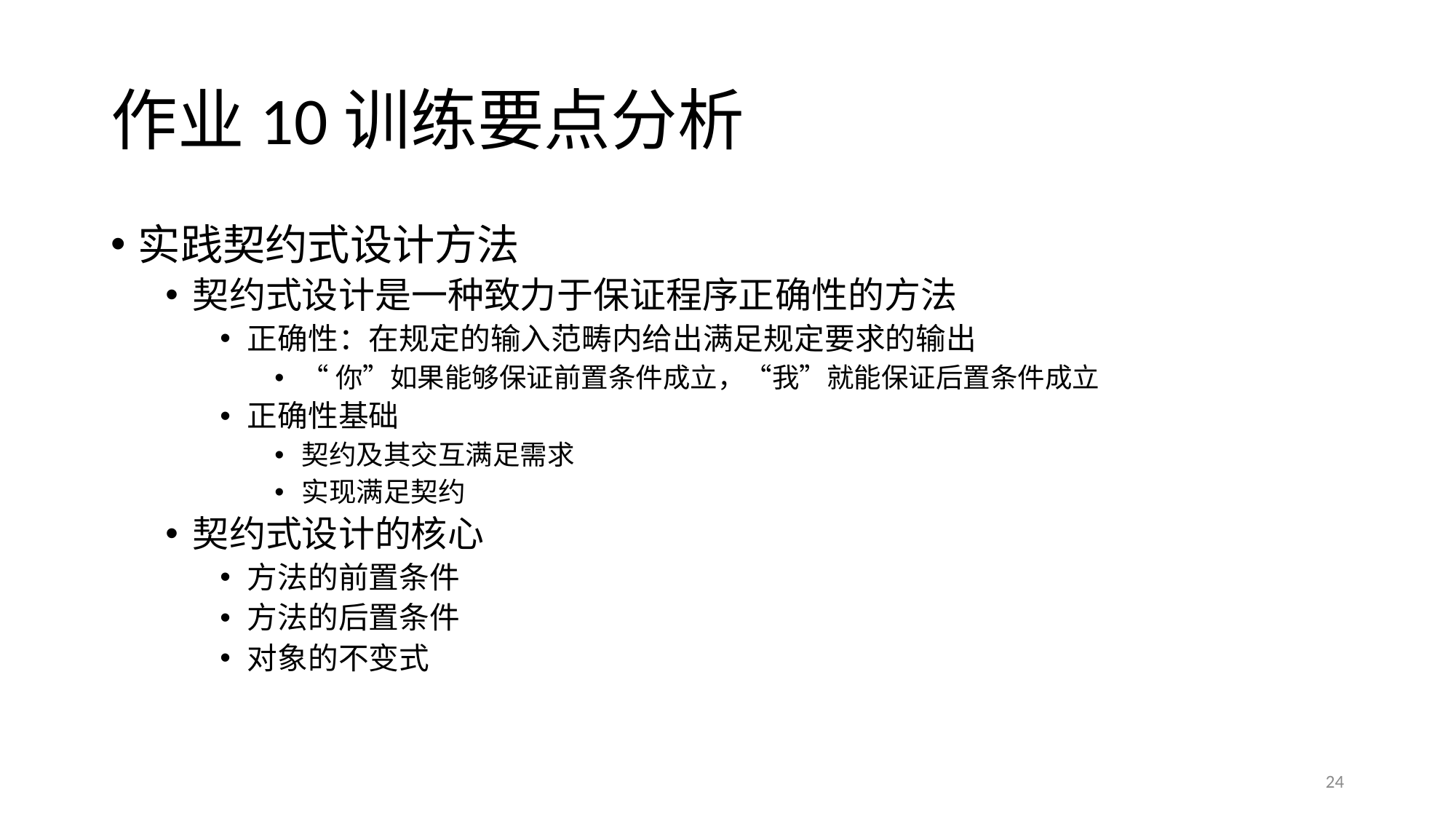

# 作业10训练要点分析
实践契约式设计方法
契约式设计是一种致力于保证程序正确性的方法
正确性：在规定的输入范畴内给出满足规定要求的输出
“你”如果能够保证前置条件成立，“我”就能保证后置条件成立
正确性基础
契约及其交互满足需求
实现满足契约
契约式设计的核心
方法的前置条件
方法的后置条件
对象的不变式
24